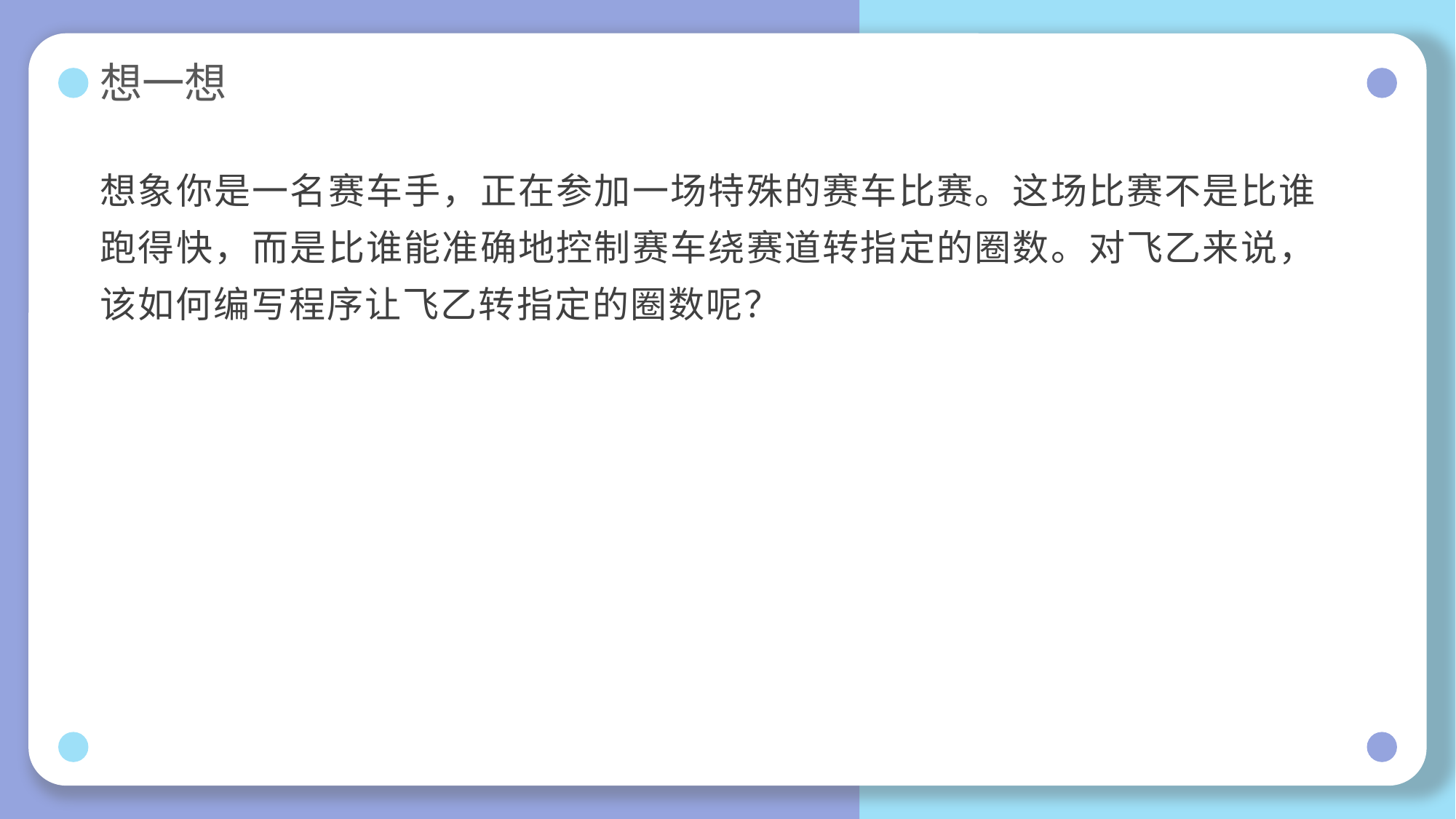

# 想一想
想象你是一名赛车手，正在参加一场特殊的赛车比赛。这场比赛不是比谁跑得快，而是比谁能准确地控制赛车绕赛道转指定的圈数。对飞乙来说，该如何编写程序让飞乙转指定的圈数呢？